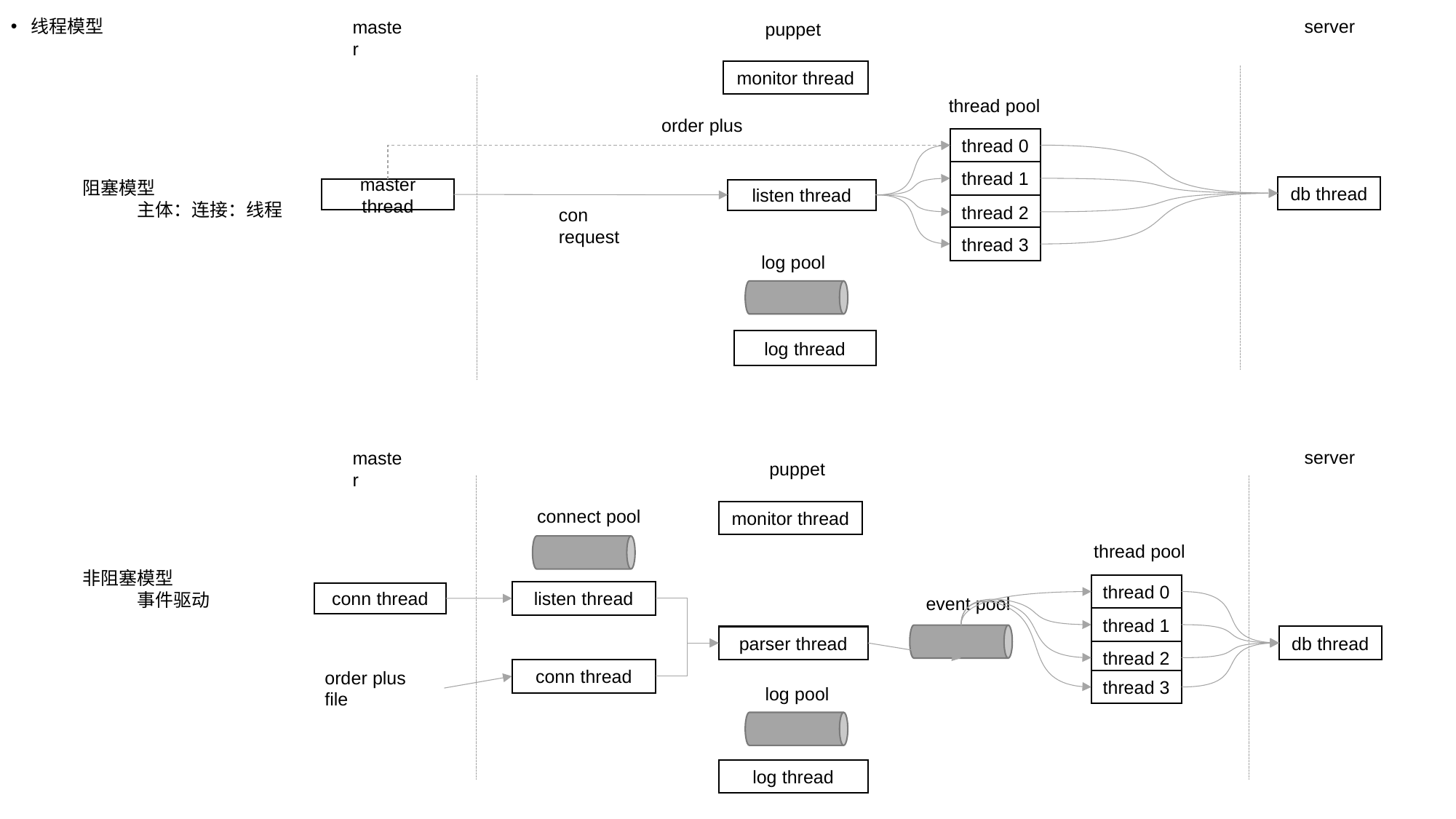

线程模型
server
master
puppet
monitor thread
thread pool
order plus
thread 0
thread 1
阻塞模型
主体：连接：线程
db thread
master thread
listen thread
thread 2
con request
thread 3
log pool

log thread
server
master
puppet
connect pool

monitor thread
thread pool
非阻塞模型
事件驱动
thread 0
listen thread
conn thread
event pool

thread 1
db thread
parser thread
thread 2
conn thread
order plus file
thread 3
log pool

log thread